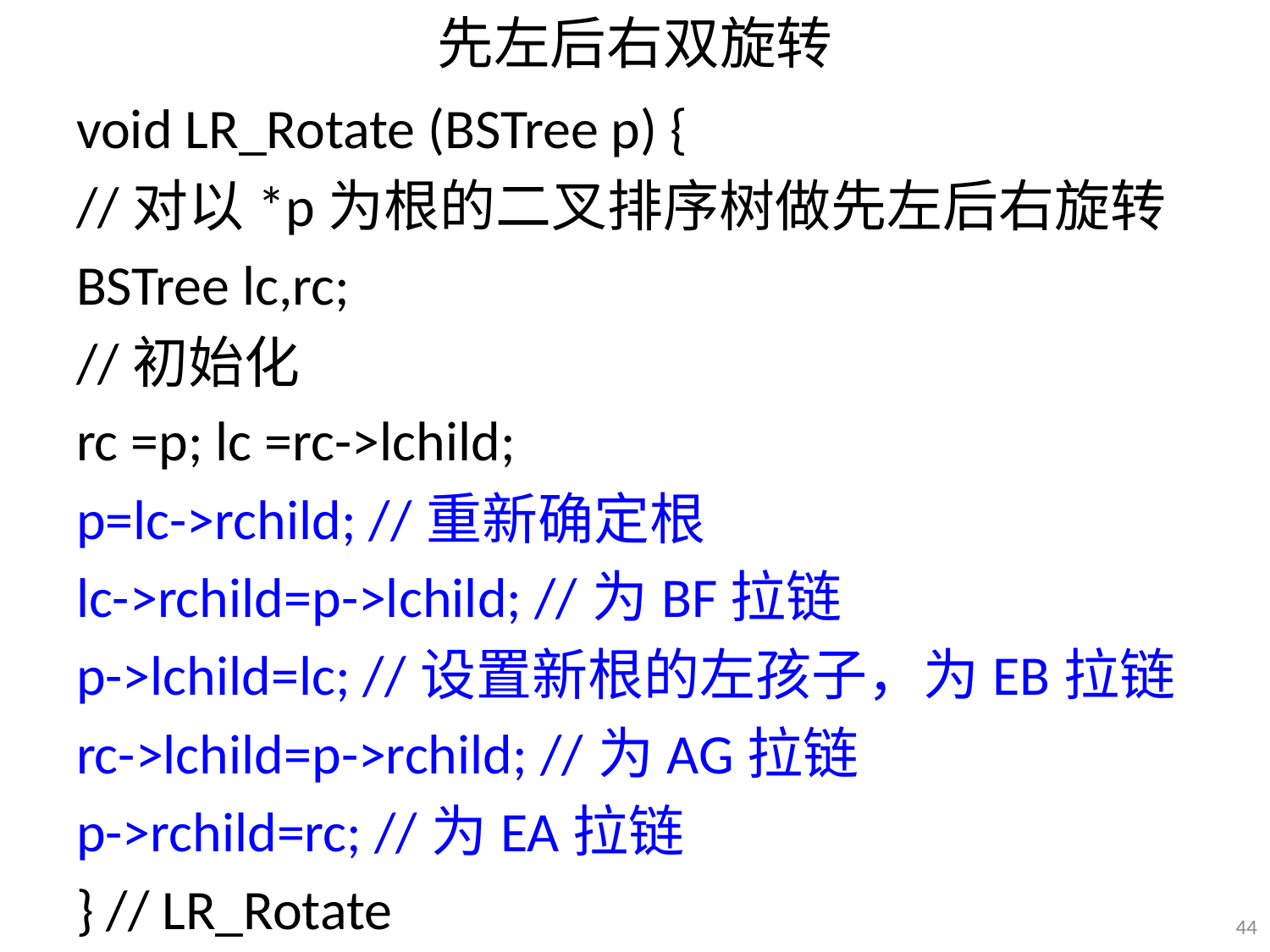

# 先左后右双旋转
void LR_Rotate (BSTree p) {
//对以*p为根的二叉排序树做先左后右旋转
BSTree lc,rc;
//初始化
rc =p; lc =rc->lchild;
p=lc->rchild; //重新确定根
lc->rchild=p->lchild; //为BF拉链
p->lchild=lc; //设置新根的左孩子，为EB拉链
rc->lchild=p->rchild; //为AG拉链
p->rchild=rc; //为EA拉链
} // LR_Rotate

44